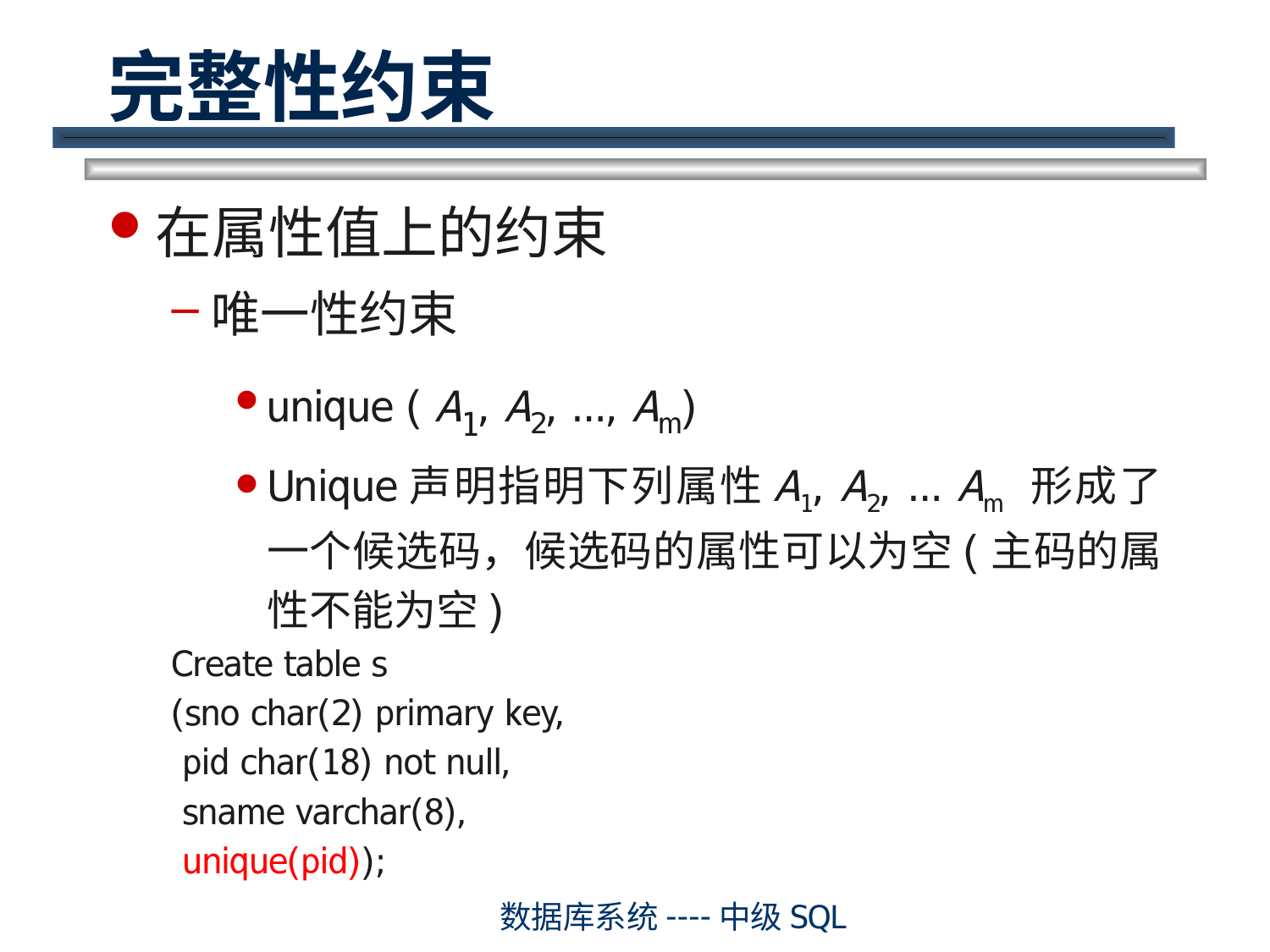

# 完整性约束
在属性值上的约束
唯一性约束
unique ( A1, A2, …, Am)
Unique声明指明下列属性A1, A2, … Am 形成了一个候选码，候选码的属性可以为空(主码的属性不能为空)
Create table s
(sno char(2) primary key,
 pid char(18) not null,
 sname varchar(8),
 unique(pid));
数据库系统----中级SQL